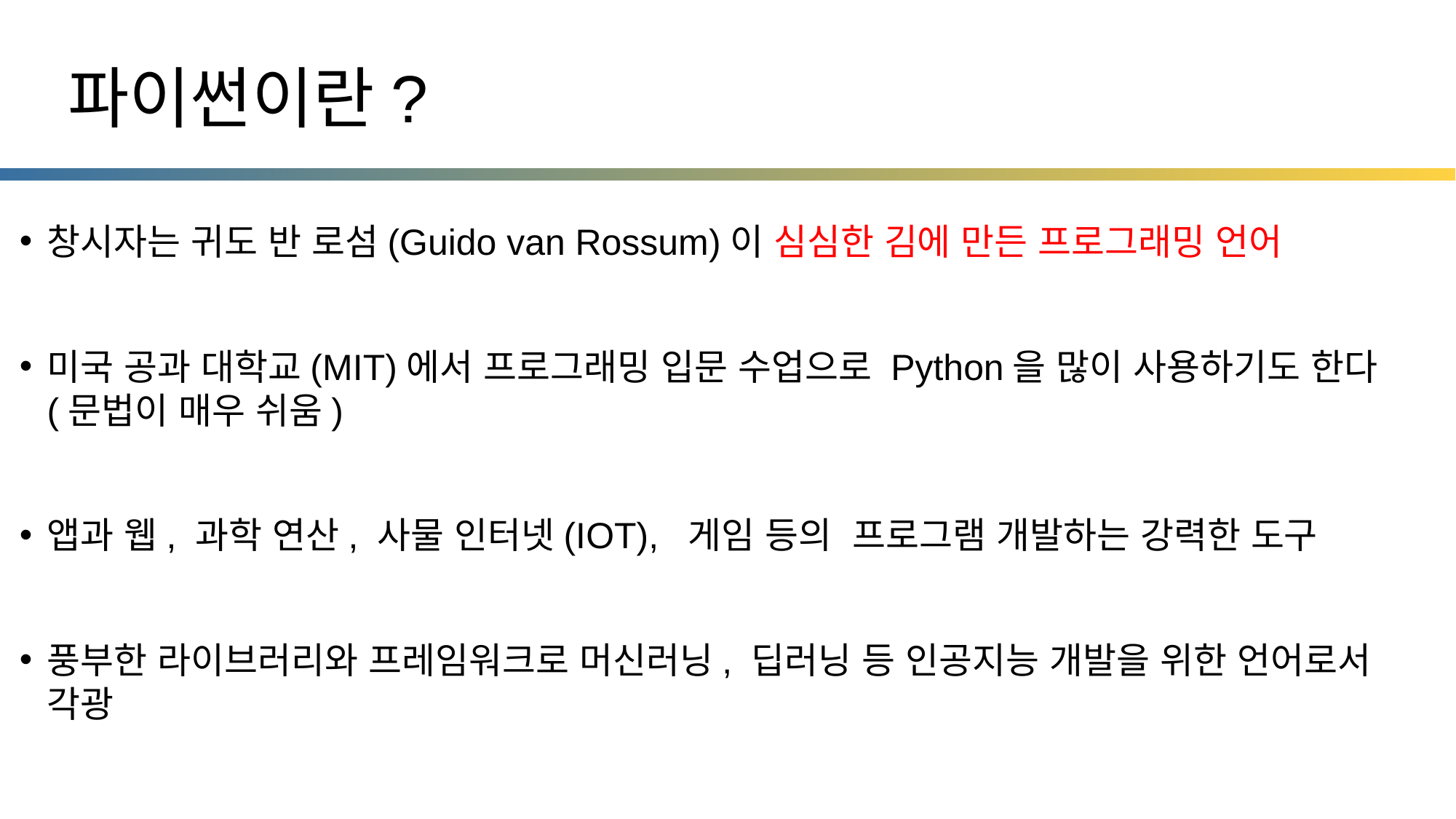

# 파이썬이란?

창시자는 귀도 반 로섬(Guido van Rossum)이 심심한 김에 만든 프로그래밍 언어

미국 공과 대학교(MIT)에서 프로그래밍 입문 수업으로 Python을 많이 사용하기도 한다 (문법이 매우 쉬움)

앱과 웹, 과학 연산, 사물 인터넷(IOT),  게임 등의  프로그램 개발하는 강력한 도구

풍부한 라이브러리와 프레임워크로 머신러닝, 딥러닝 등 인공지능 개발을 위한 언어로서 각광